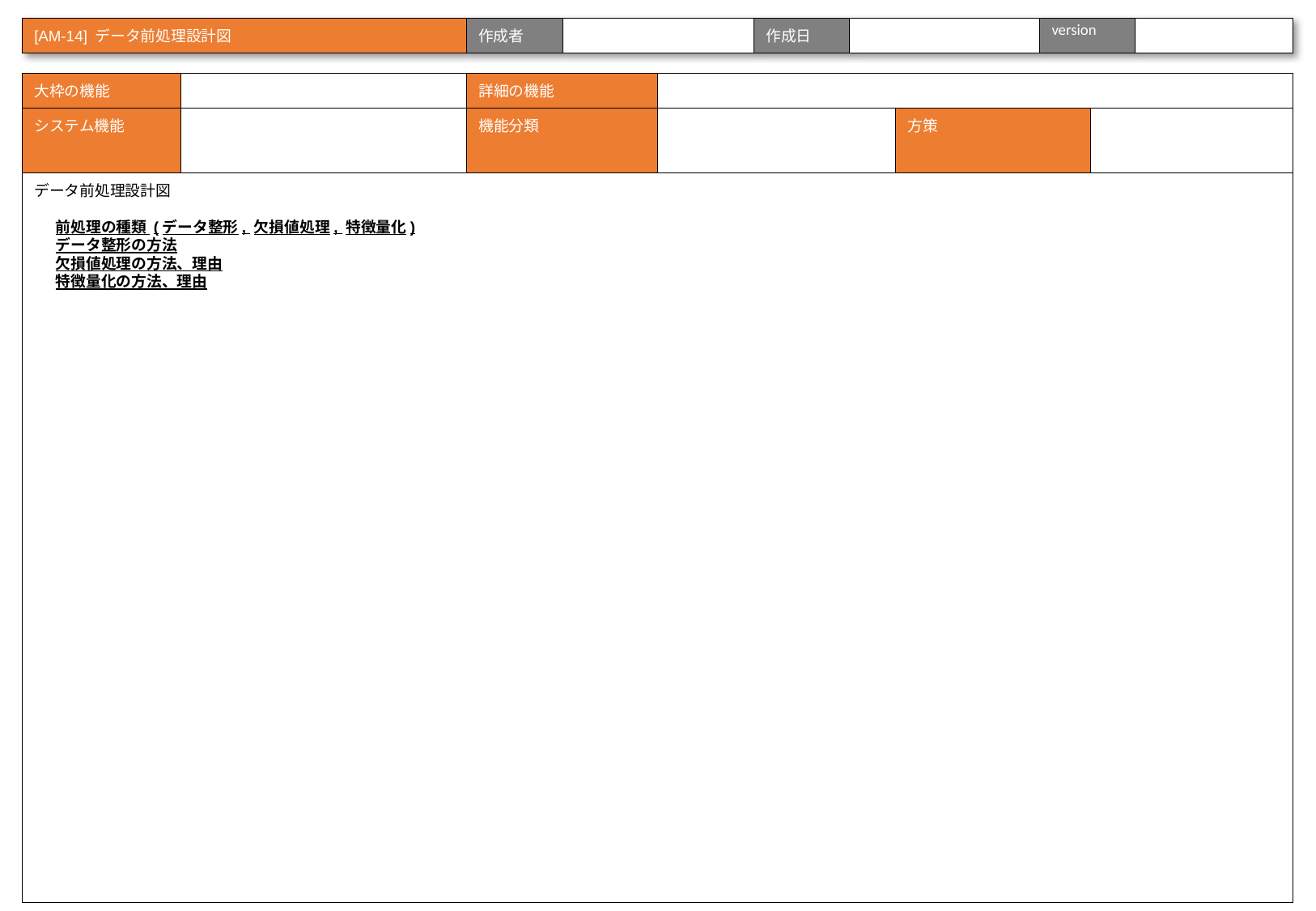

前処理の種類 (データ整形, 欠損値処理, 特徴量化)
データ整形の方法
欠損値処理の方法、理由
特徴量化の方法、理由